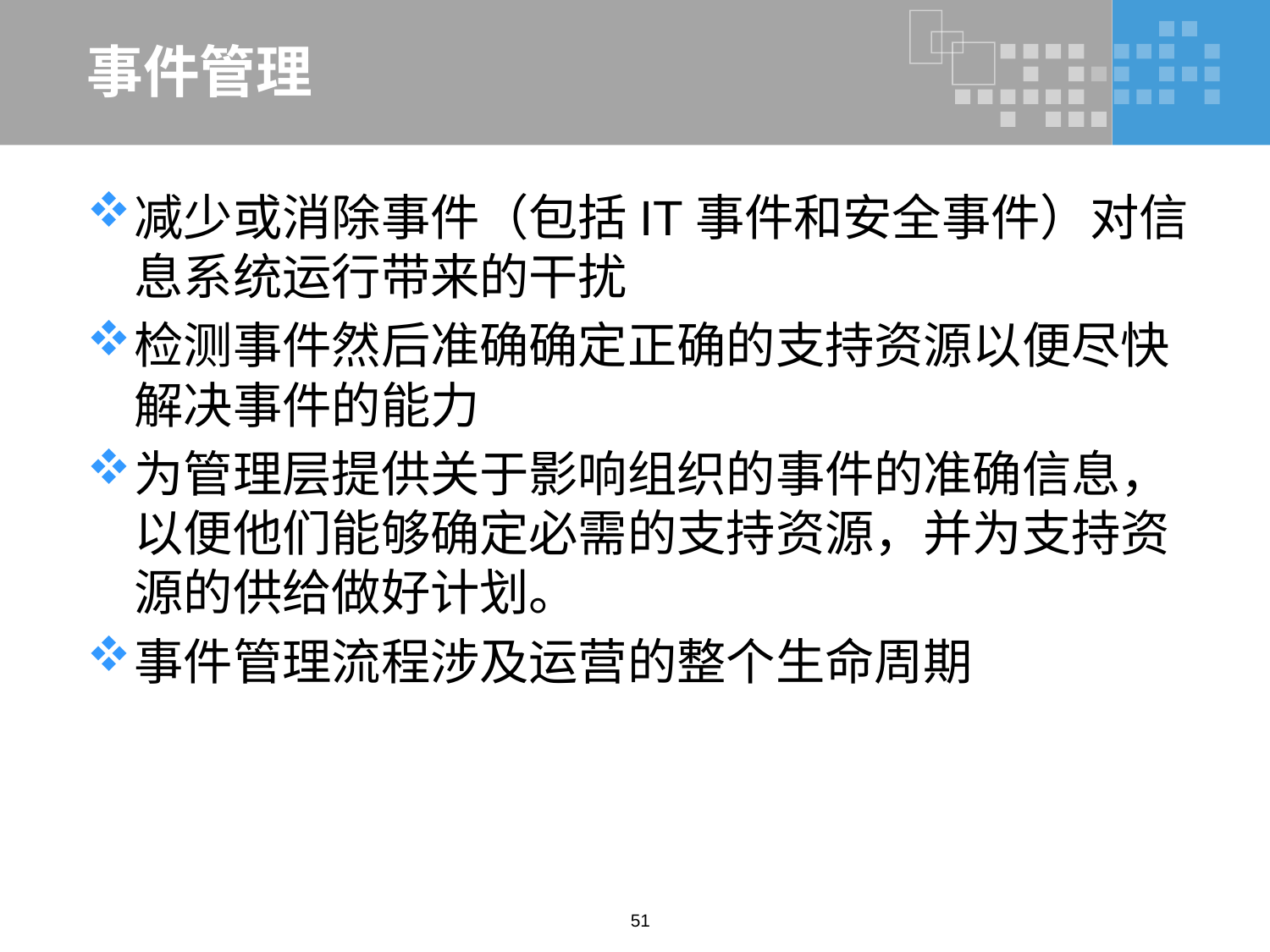

# 事件管理
减少或消除事件（包括IT事件和安全事件）对信息系统运行带来的干扰
检测事件然后准确确定正确的支持资源以便尽快解决事件的能力
为管理层提供关于影响组织的事件的准确信息，以便他们能够确定必需的支持资源，并为支持资源的供给做好计划。
事件管理流程涉及运营的整个生命周期
51